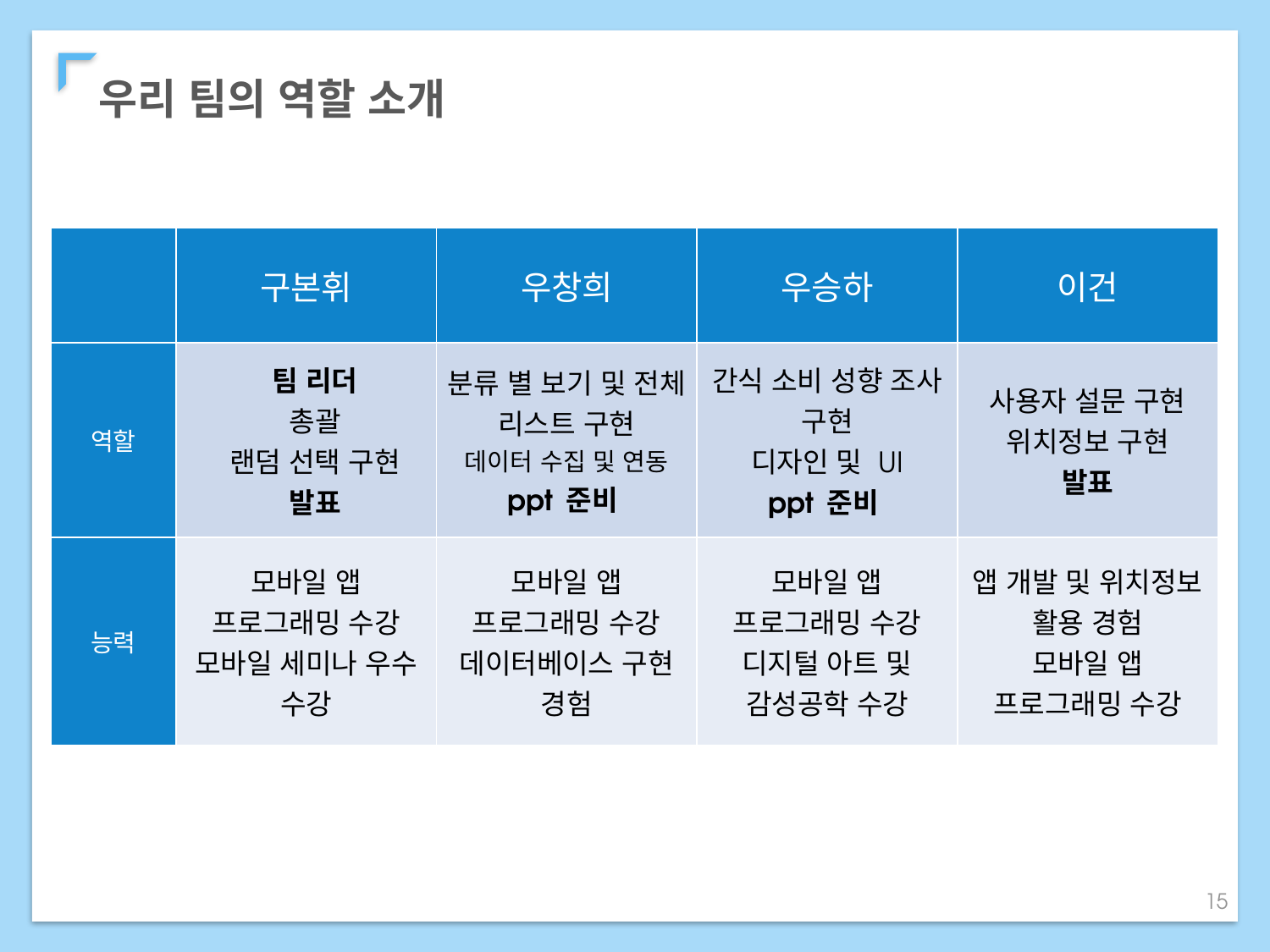

# 우리 팀의 역할 소개
|  | 구본휘 | 우창희 | 우승하 | 이건 |
| --- | --- | --- | --- | --- |
| 역할 | 팀 리더 총괄 랜덤 선택 구현 발표 | 분류 별 보기 및 전체 리스트 구현 데이터 수집 및 연동 ppt 준비 | 간식 소비 성향 조사 구현 디자인 및 UI ppt 준비 | 사용자 설문 구현 위치정보 구현 발표 |
| 능력 | 모바일 앱 프로그래밍 수강 모바일 세미나 우수 수강 | 모바일 앱 프로그래밍 수강 데이터베이스 구현 경험 | 모바일 앱 프로그래밍 수강 디지털 아트 및 감성공학 수강 | 앱 개발 및 위치정보 활용 경험 모바일 앱 프로그래밍 수강 |
15